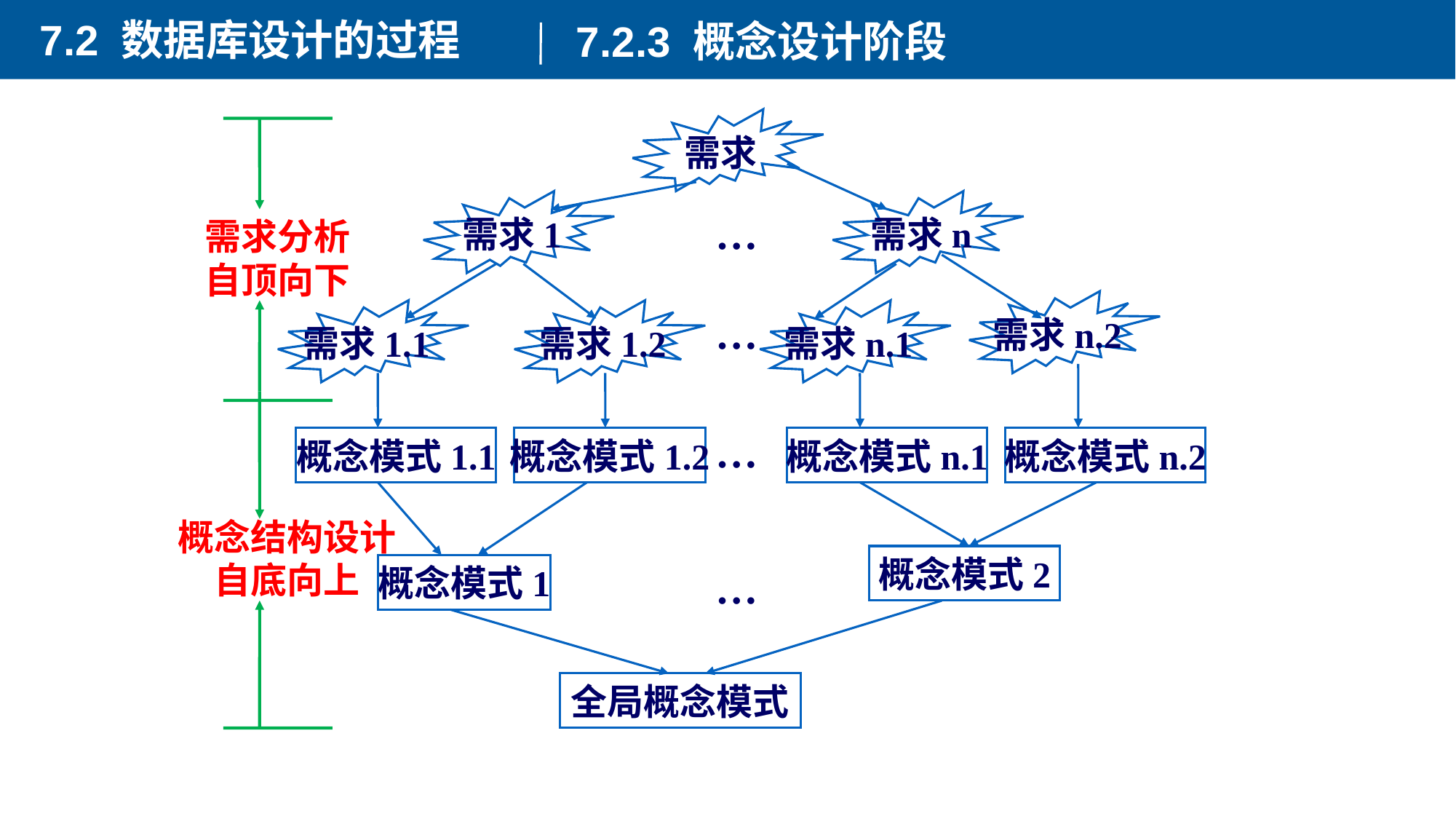

7.2 数据库设计的过程
7.2.3 概念设计阶段
需求

需求1
需求n
…

需求n.2
需求1.1
需求1.2
需求n.1
…

需求分析
自顶向下

概念模式1.1
概念模式1.2
…
概念模式n.1
概念模式n.2

概念模式2
概念模式1
…

全局概念模式

概念结构设计
自底向上